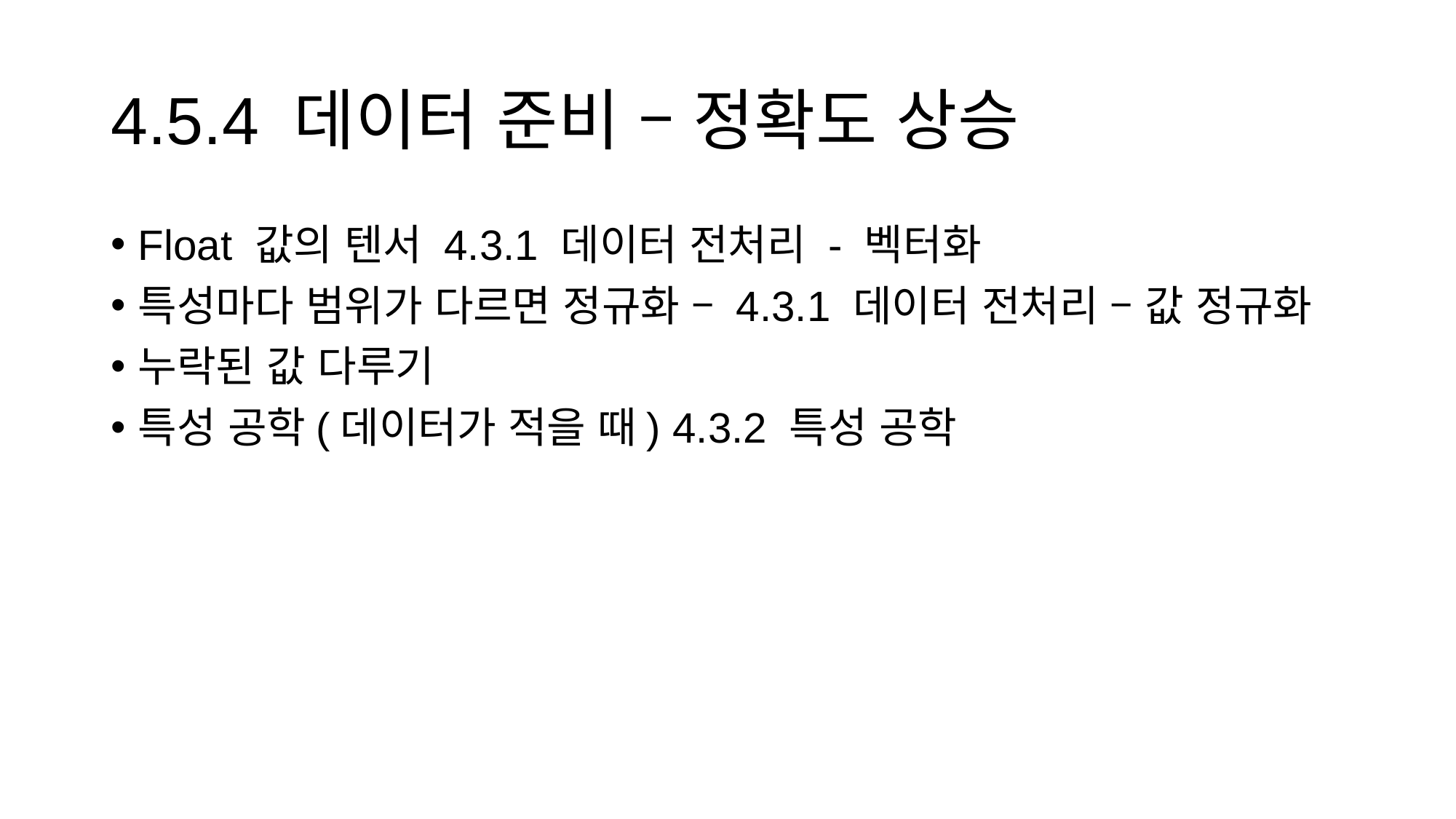

# 4.5.4 데이터 준비 – 정확도 상승
Float 값의 텐서 4.3.1 데이터 전처리 - 벡터화
특성마다 범위가 다르면 정규화 – 4.3.1 데이터 전처리 – 값 정규화
누락된 값 다루기
특성 공학(데이터가 적을 때) 4.3.2 특성 공학